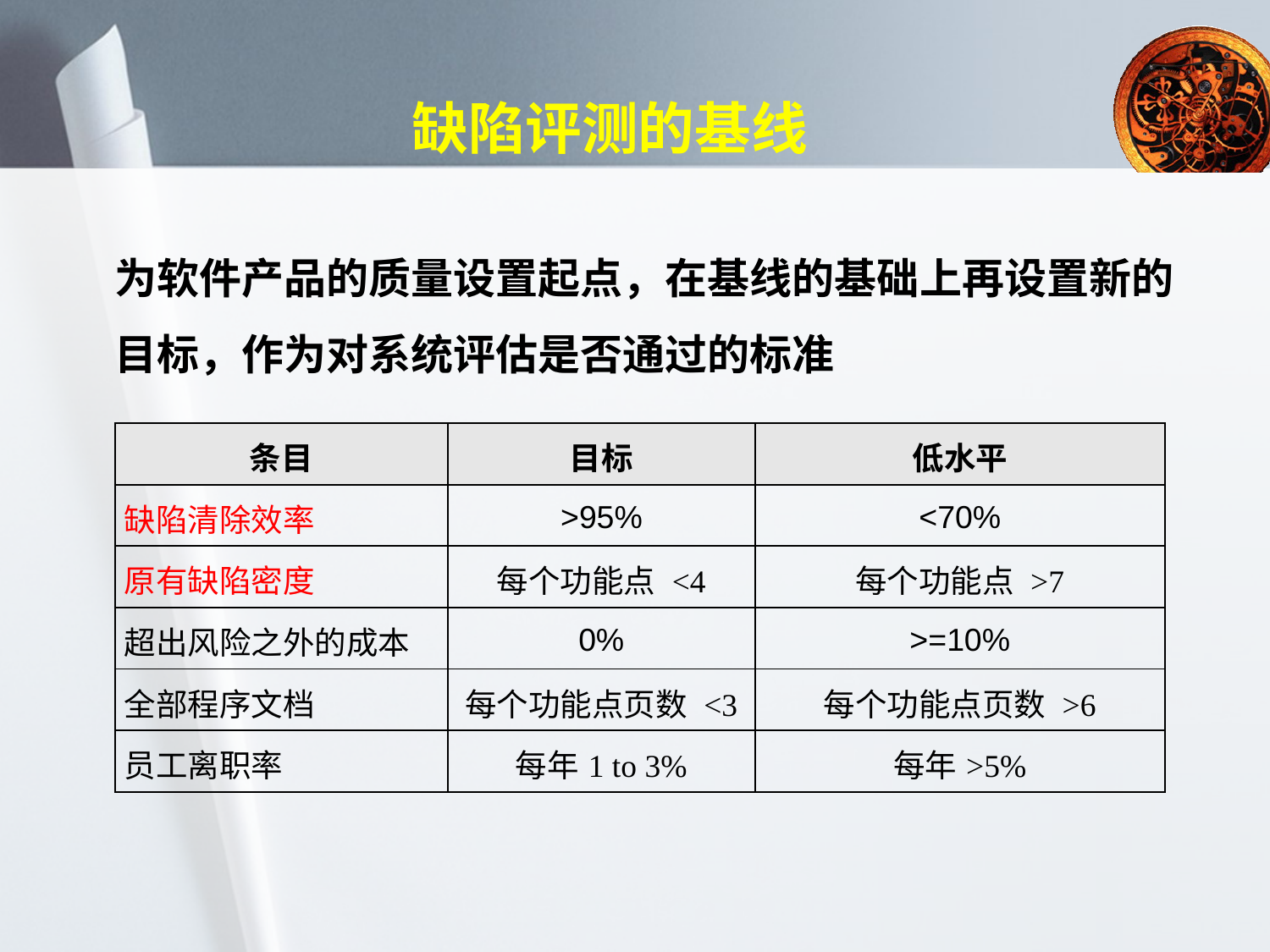

# 缺陷评测的基线
为软件产品的质量设置起点，在基线的基础上再设置新的目标，作为对系统评估是否通过的标准
| 条目 | 目标 | 低水平 |
| --- | --- | --- |
| 缺陷清除效率 | >95% | <70% |
| 原有缺陷密度 | 每个功能点 <4 | 每个功能点 >7 |
| 超出风险之外的成本 | 0% | >=10% |
| 全部程序文档 | 每个功能点页数 <3 | 每个功能点页数 >6 |
| 员工离职率 | 每年1 to 3% | 每年>5% |